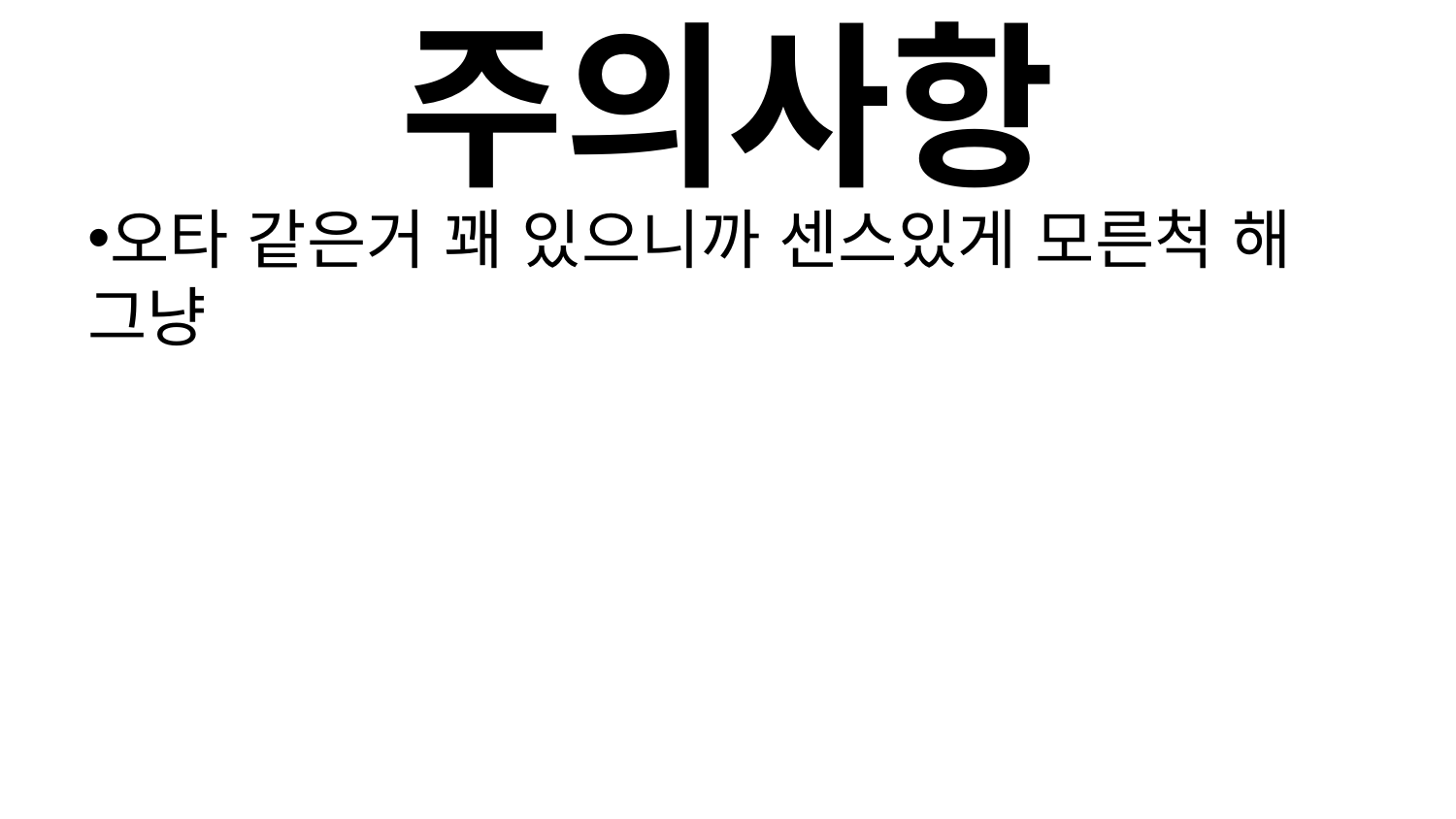

# 주의사항
오타 같은거 꽤 있으니까 센스있게 모른척 해 그냥